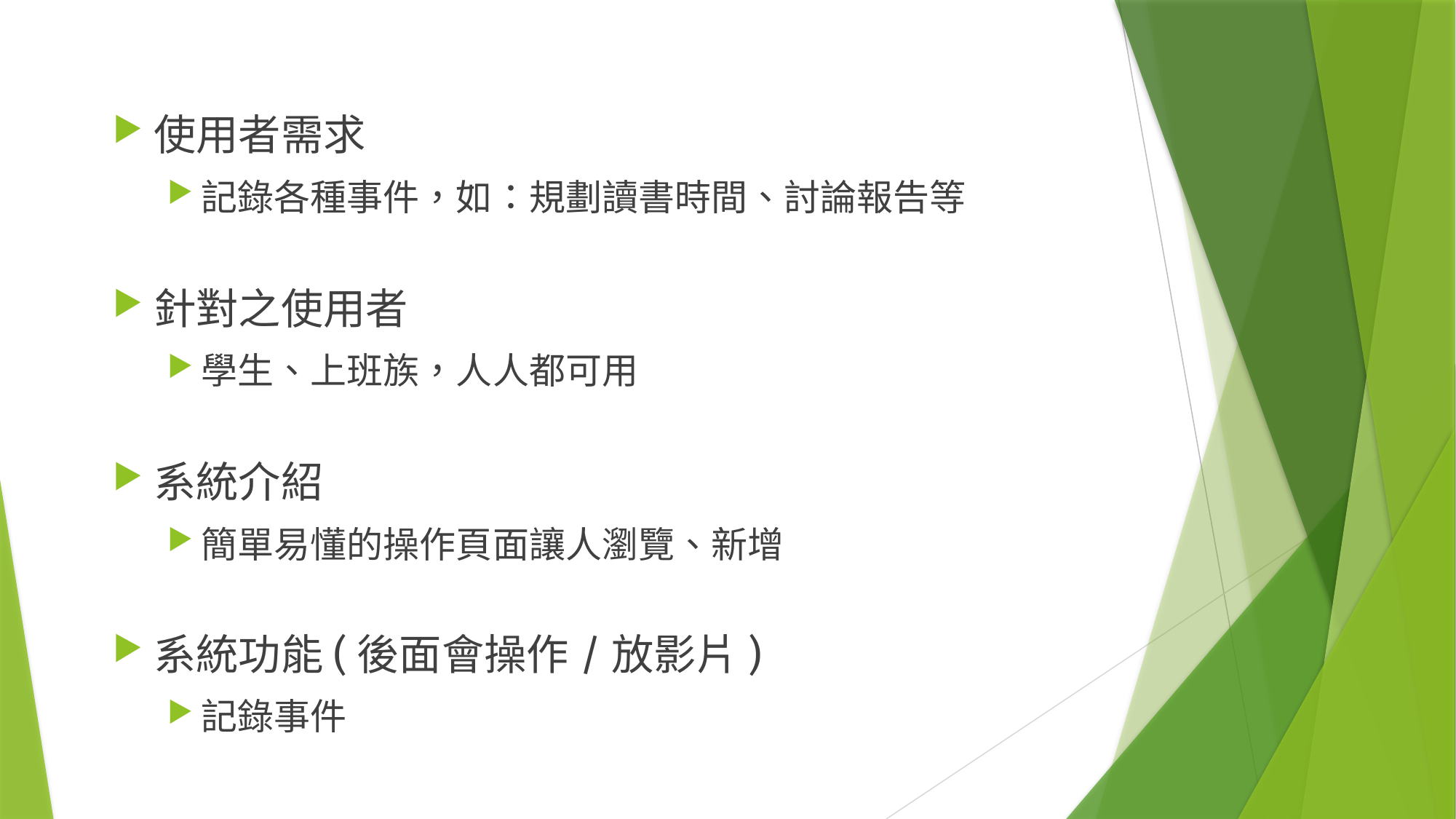

使用者需求
記錄各種事件，如：規劃讀書時間、討論報告等

針對之使用者
學生、上班族，人人都可用

系統介紹
簡單易懂的操作頁面讓人瀏覽、新增

系統功能(後面會操作/放影片)
記錄事件